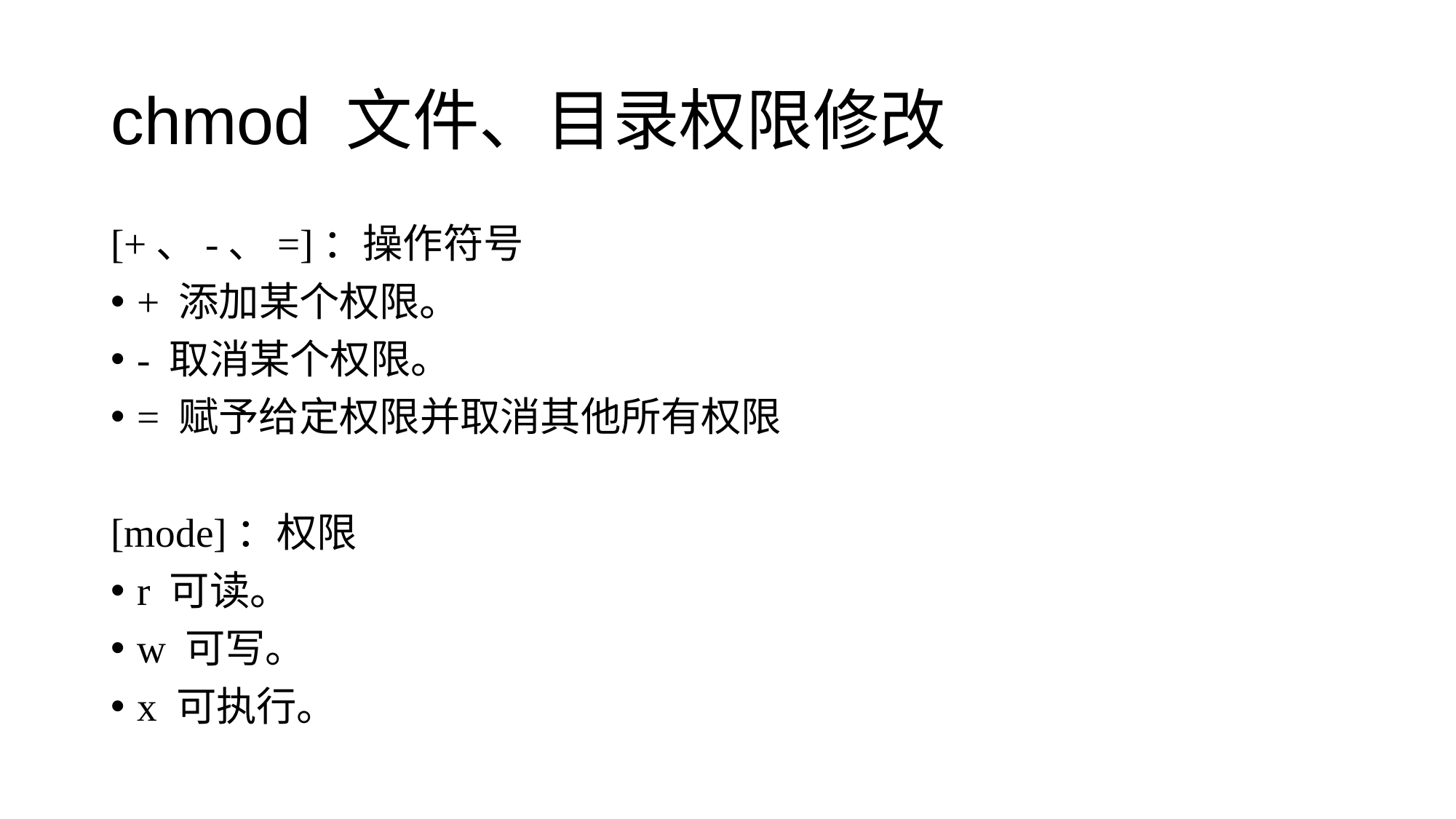

# chmod 文件、目录权限修改
[+、-、=]：操作符号
+ 添加某个权限。
- 取消某个权限。
= 赋予给定权限并取消其他所有权限

[mode]：权限
r 可读。
w 可写。
x 可执行。